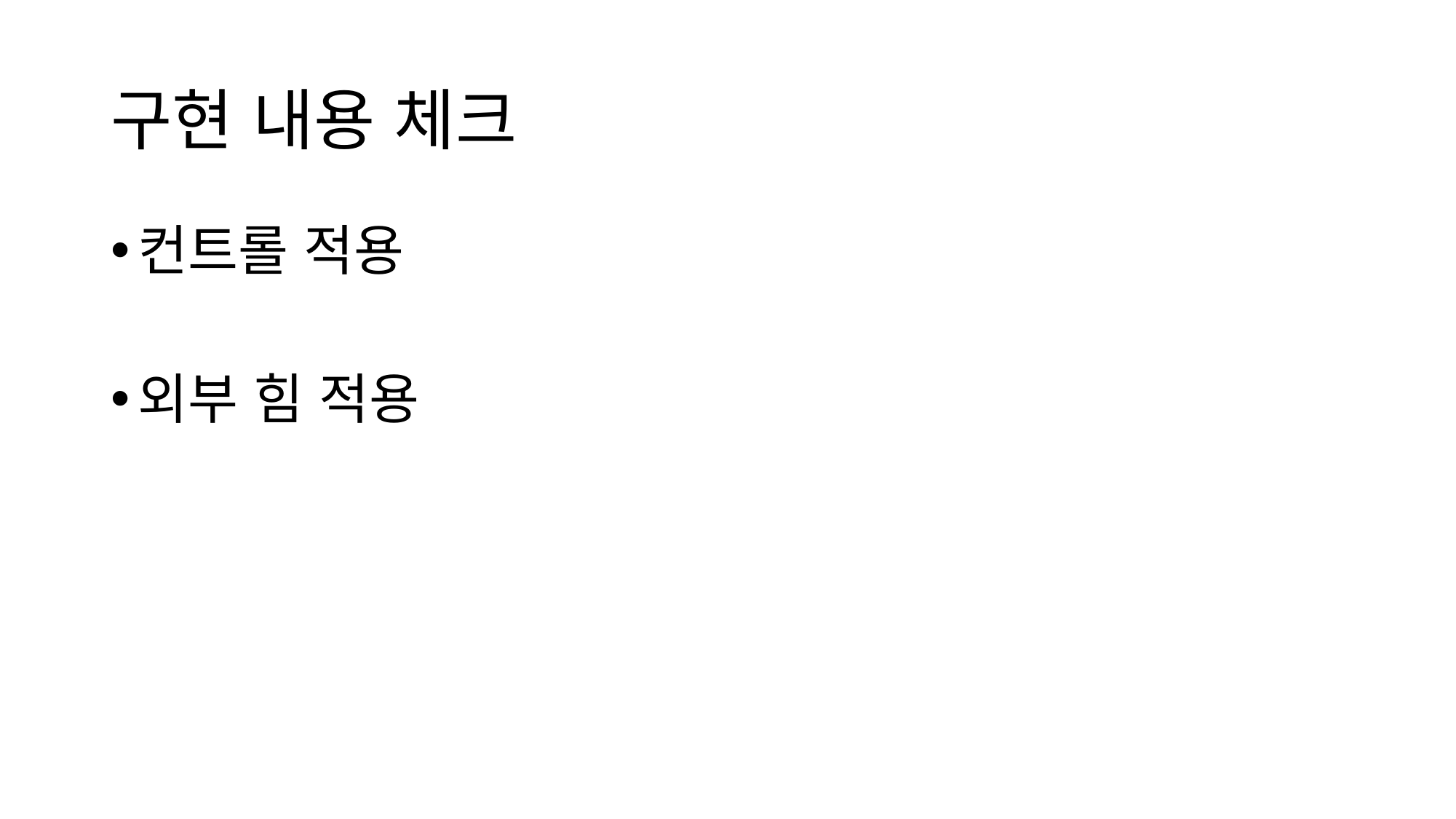

# 구현 내용 체크
컨트롤 적용

외부 힘 적용